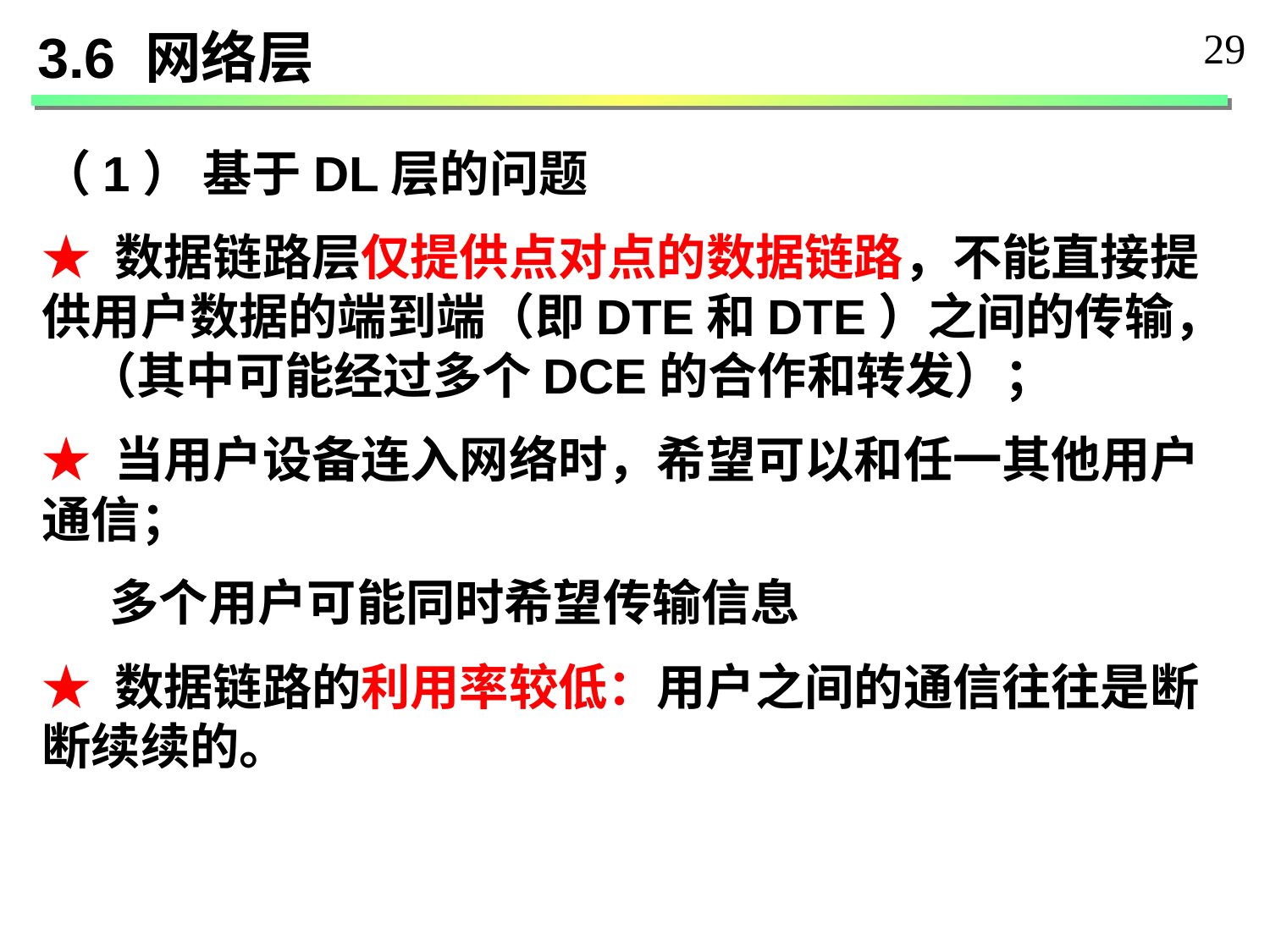

29
3.6 网络层

（1） 基于DL层的问题
★ 数据链路层仅提供点对点的数据链路，不能直接提供用户数据的端到端（即DTE和DTE）之间的传输，
   （其中可能经过多个DCE的合作和转发）；
★ 当用户设备连入网络时，希望可以和任一其他用户通信；
     多个用户可能同时希望传输信息
★ 数据链路的利用率较低：用户之间的通信往往是断断续续的。